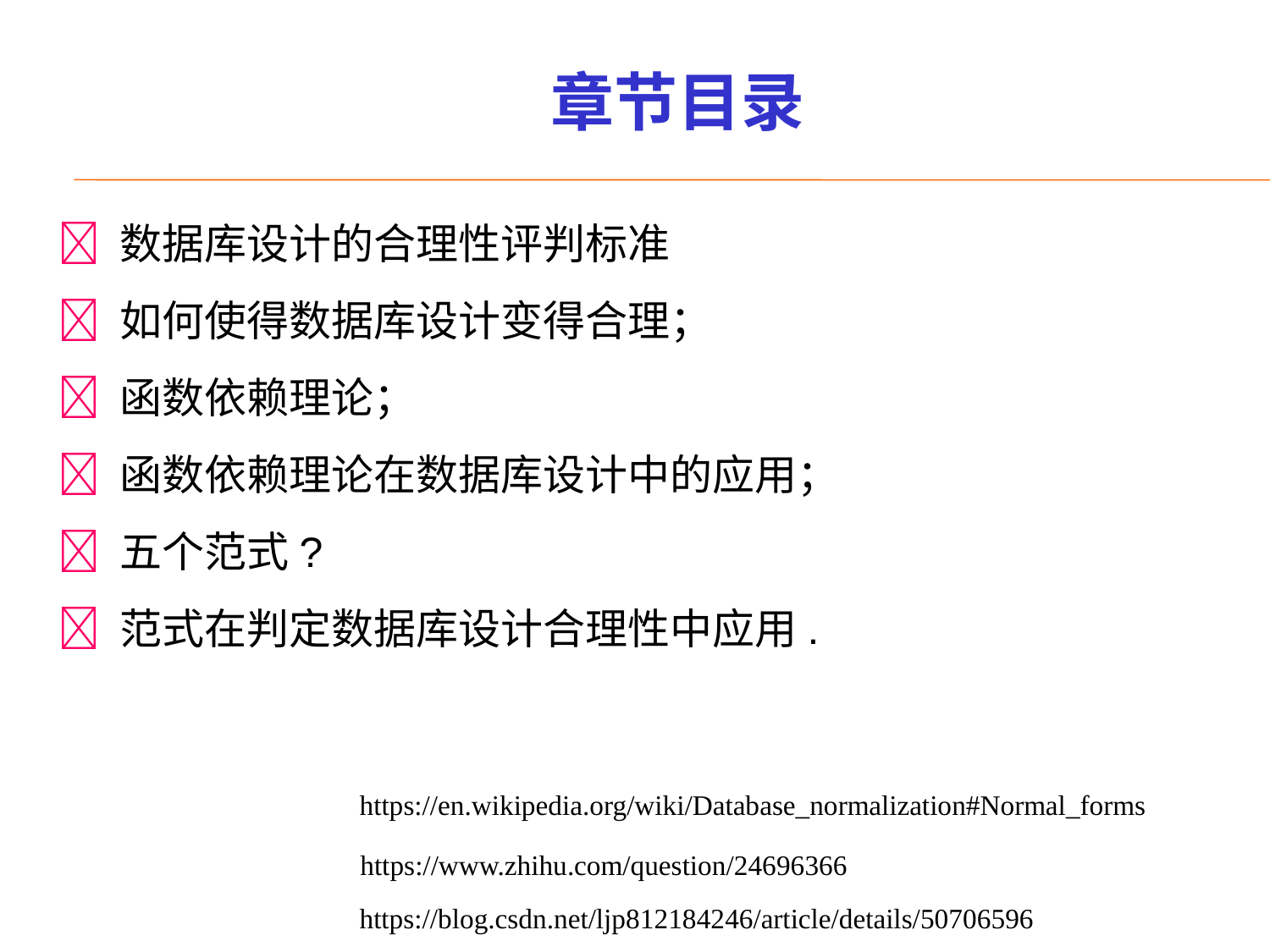

# 章节目录
⇒ 数据库设计的合理性评判标准
⇒ 如何使得数据库设计变得合理；
⇒ 函数依赖理论；
⇒ 函数依赖理论在数据库设计中的应用；
⇒ 五个范式?
⇒ 范式在判定数据库设计合理性中应用.
https://en.wikipedia.org/wiki/Database_normalization#Normal_forms
https://www.zhihu.com/question/24696366
https://blog.csdn.net/ljp812184246/article/details/50706596